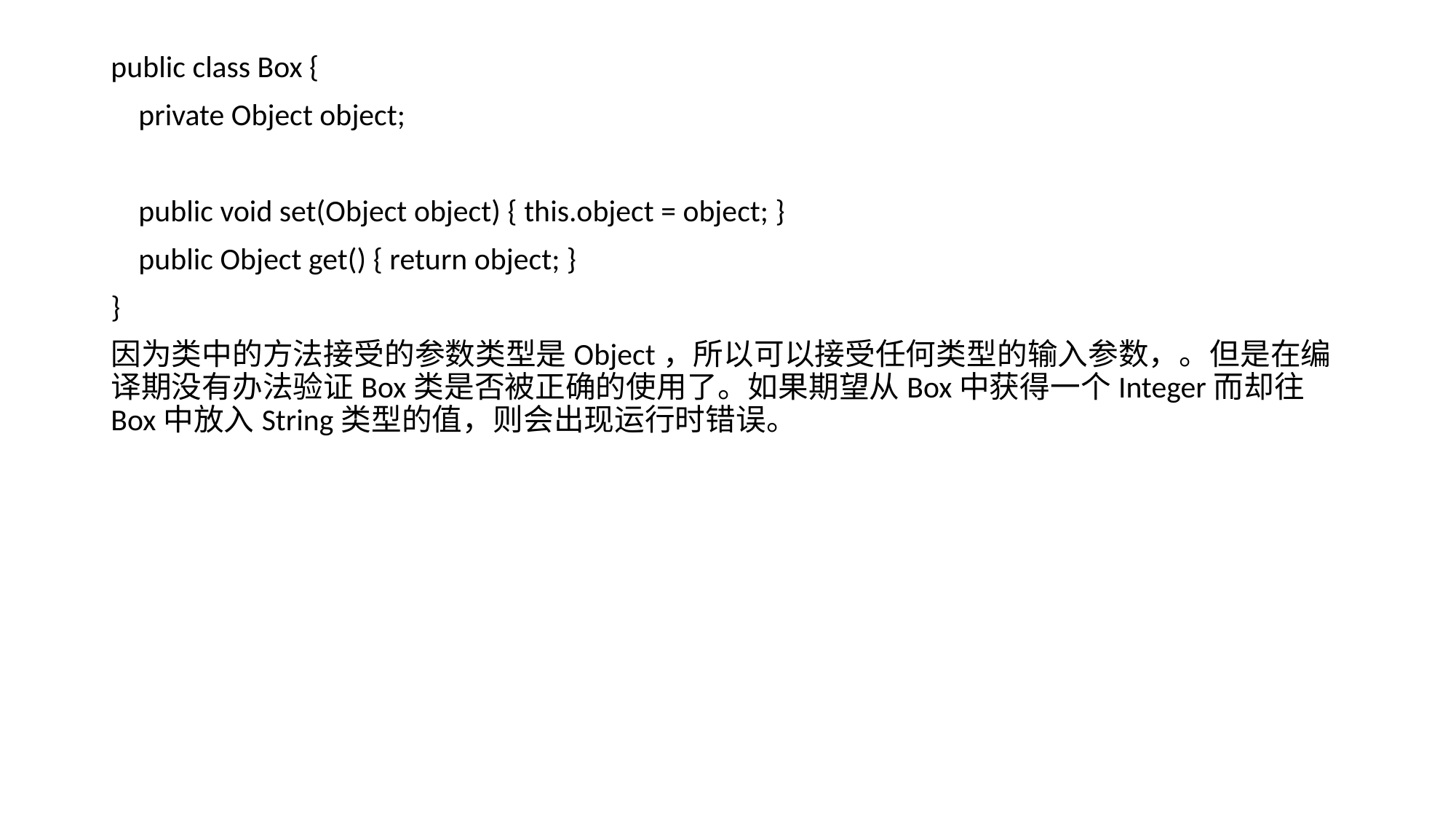

public class Box {
    private Object object;

    public void set(Object object) { this.object = object; }
    public Object get() { return object; }
}
因为类中的方法接受的参数类型是Object，所以可以接受任何类型的输入参数，。但是在编译期没有办法验证Box类是否被正确的使用了。如果期望从Box中获得一个Integer而却往Box中放入String类型的值，则会出现运行时错误。